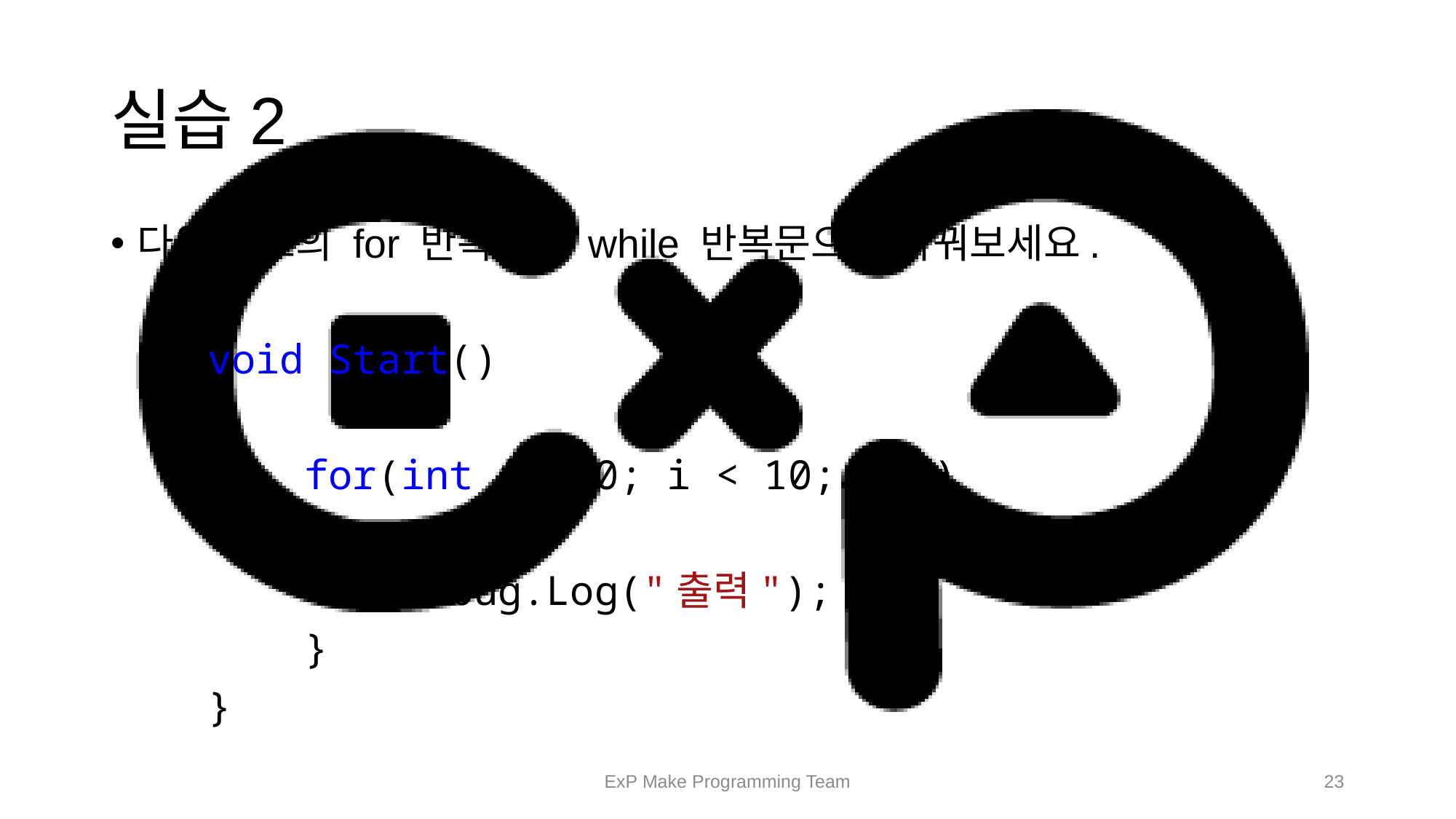

# 실습2
다음 코드의 for 반복문을 while 반복문으로 바꿔보세요.

    void Start()
    {
        for(int i = 0; i < 10; i++)
        {
            Debug.Log("출력");
        }
    }
ExP Make Programming Team
23